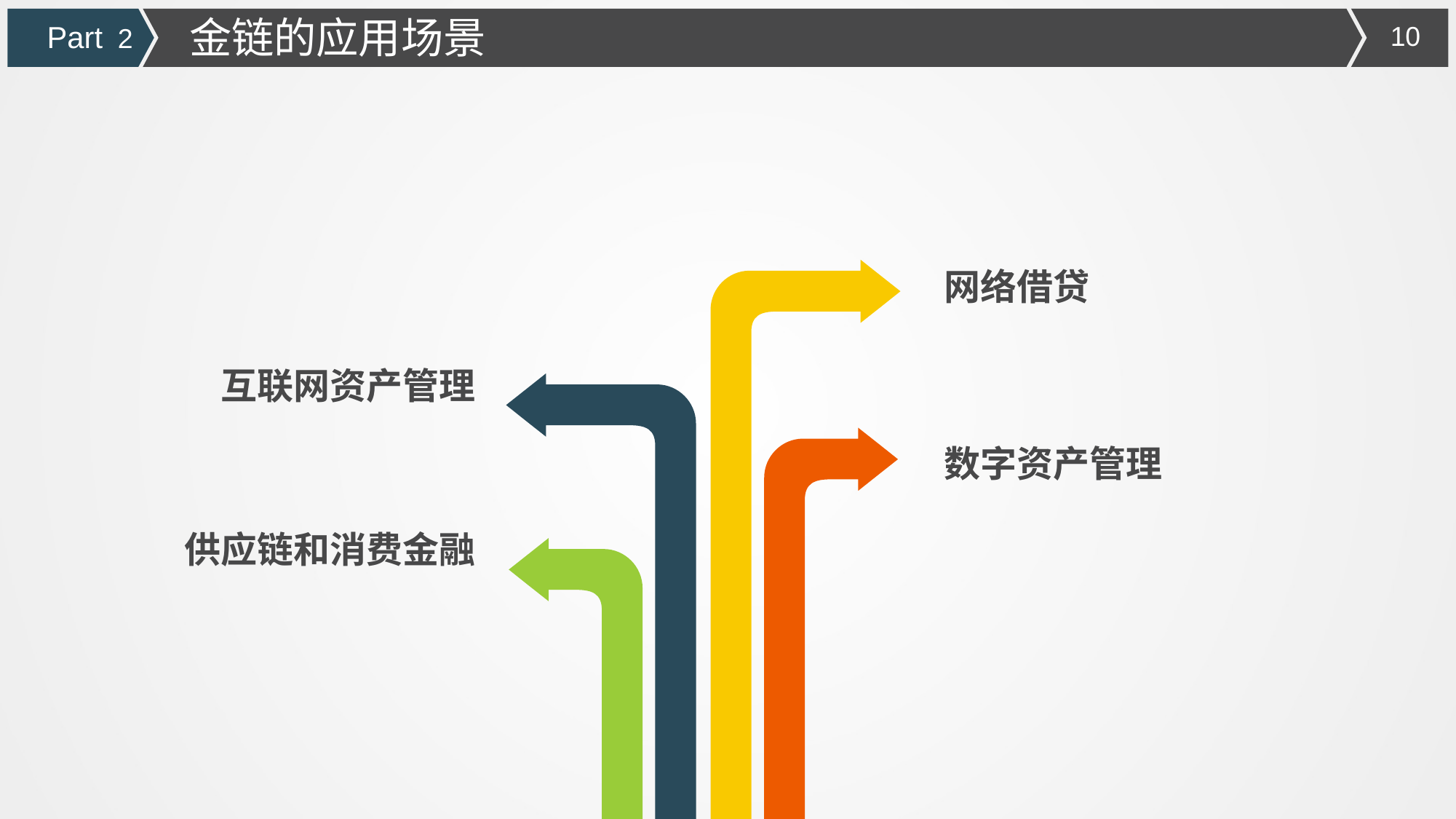

金链的应用场景
Part  2
网络借贷

互联网资产管理

数字资产管理
供应链和消费金融